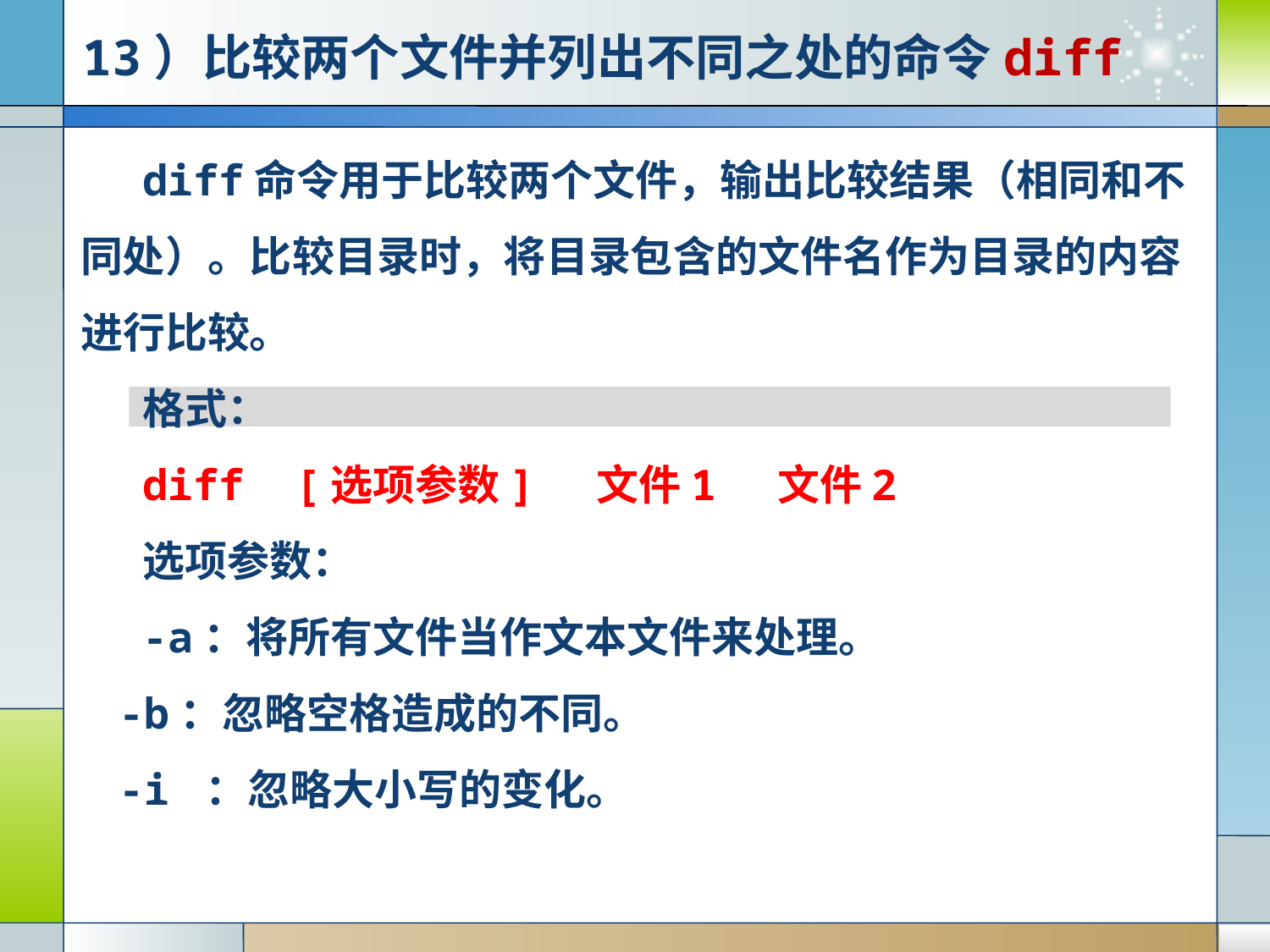

# 13）比较两个文件并列出不同之处的命令diff
diff命令用于比较两个文件，输出比较结果（相同和不同处）。比较目录时，将目录包含的文件名作为目录的内容进行比较。
格式：
diff  [选项参数]  文件1  文件2
选项参数：
-a：将所有文件当作文本文件来处理。
   -b：忽略空格造成的不同。
   -i ：忽略大小写的变化。